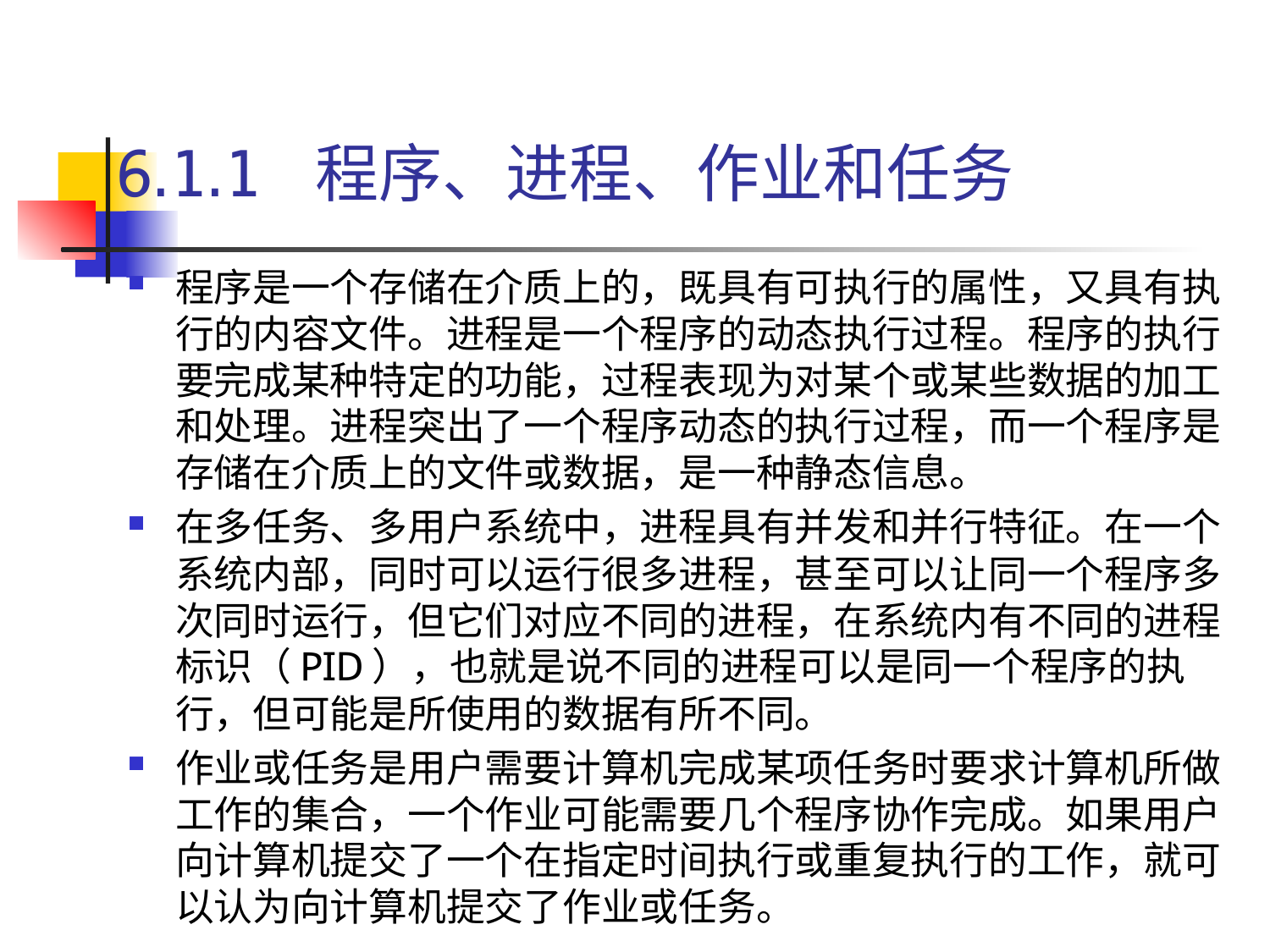

# 6.1.1  程序、进程、作业和任务
程序是一个存储在介质上的，既具有可执行的属性，又具有执行的内容文件。进程是一个程序的动态执行过程。程序的执行要完成某种特定的功能，过程表现为对某个或某些数据的加工和处理。进程突出了一个程序动态的执行过程，而一个程序是存储在介质上的文件或数据，是一种静态信息。
在多任务、多用户系统中，进程具有并发和并行特征。在一个系统内部，同时可以运行很多进程，甚至可以让同一个程序多次同时运行，但它们对应不同的进程，在系统内有不同的进程标识（PID），也就是说不同的进程可以是同一个程序的执行，但可能是所使用的数据有所不同。
作业或任务是用户需要计算机完成某项任务时要求计算机所做工作的集合，一个作业可能需要几个程序协作完成。如果用户向计算机提交了一个在指定时间执行或重复执行的工作，就可以认为向计算机提交了作业或任务。